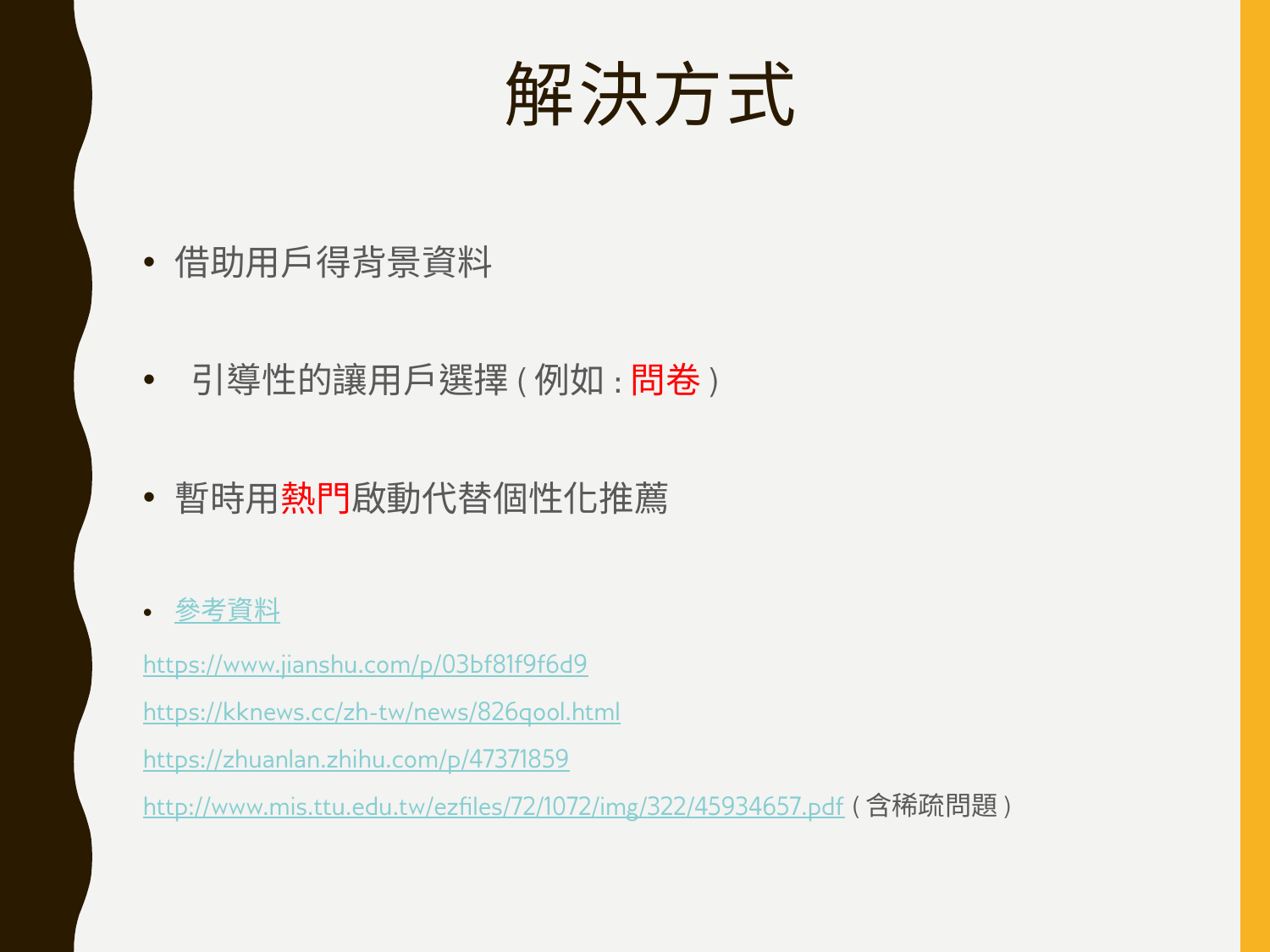

# 解決方式

借助用戶得背景資料

 引導性的讓用戶選擇(例如:問卷)

暫時用熱門啟動代替個性化推薦

參考資料
https://www.jianshu.com/p/03bf81f9f6d9
https://kknews.cc/zh-tw/news/826qool.html
https://zhuanlan.zhihu.com/p/47371859
http://www.mis.ttu.edu.tw/ezfiles/72/1072/img/322/45934657.pdf (含稀疏問題)